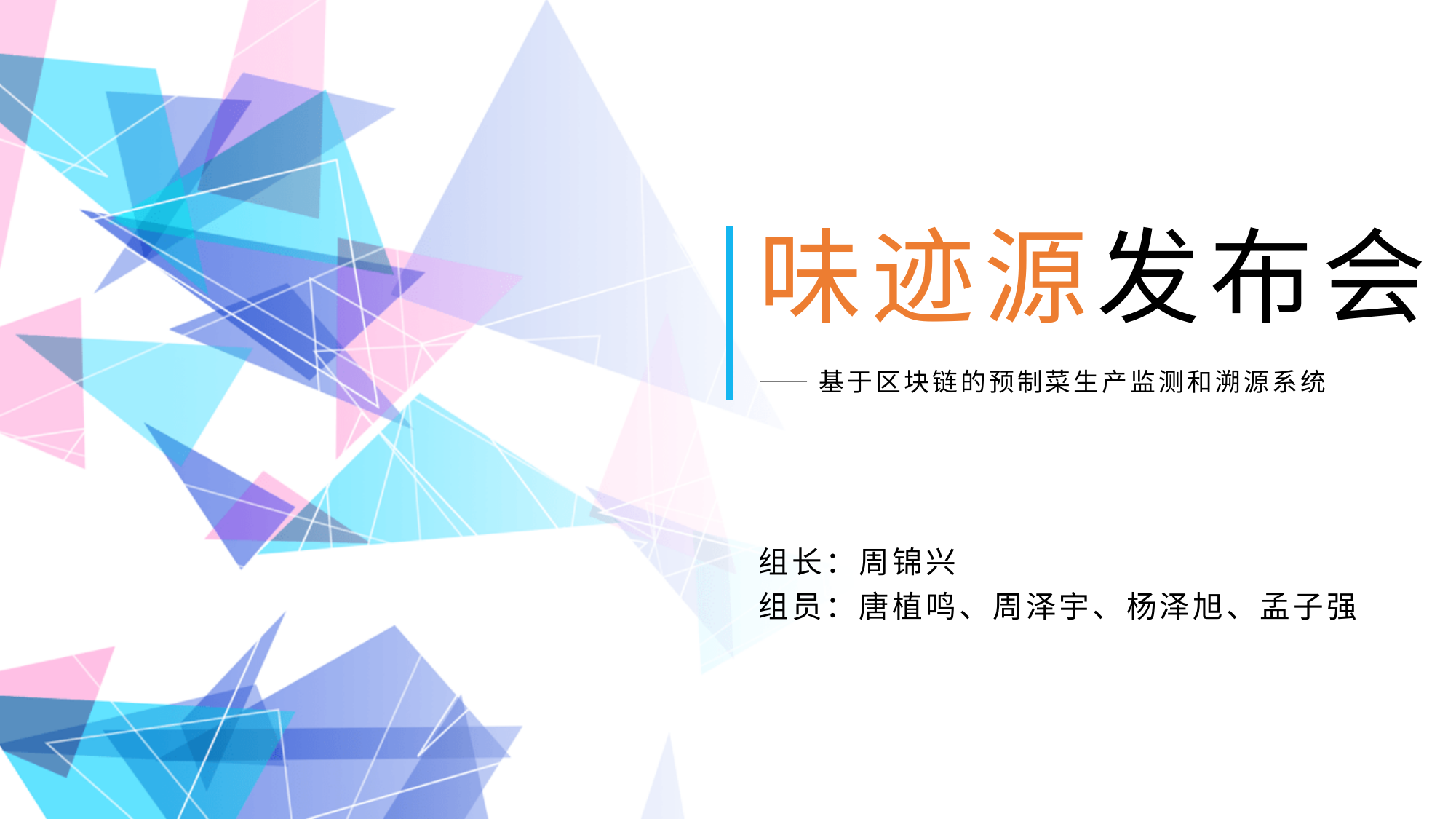

味迹源发布会
——基于区块链的预制菜生产监测和溯源系统
组长：周锦兴
组员：唐植鸣、周泽宇、杨泽旭、孟子强